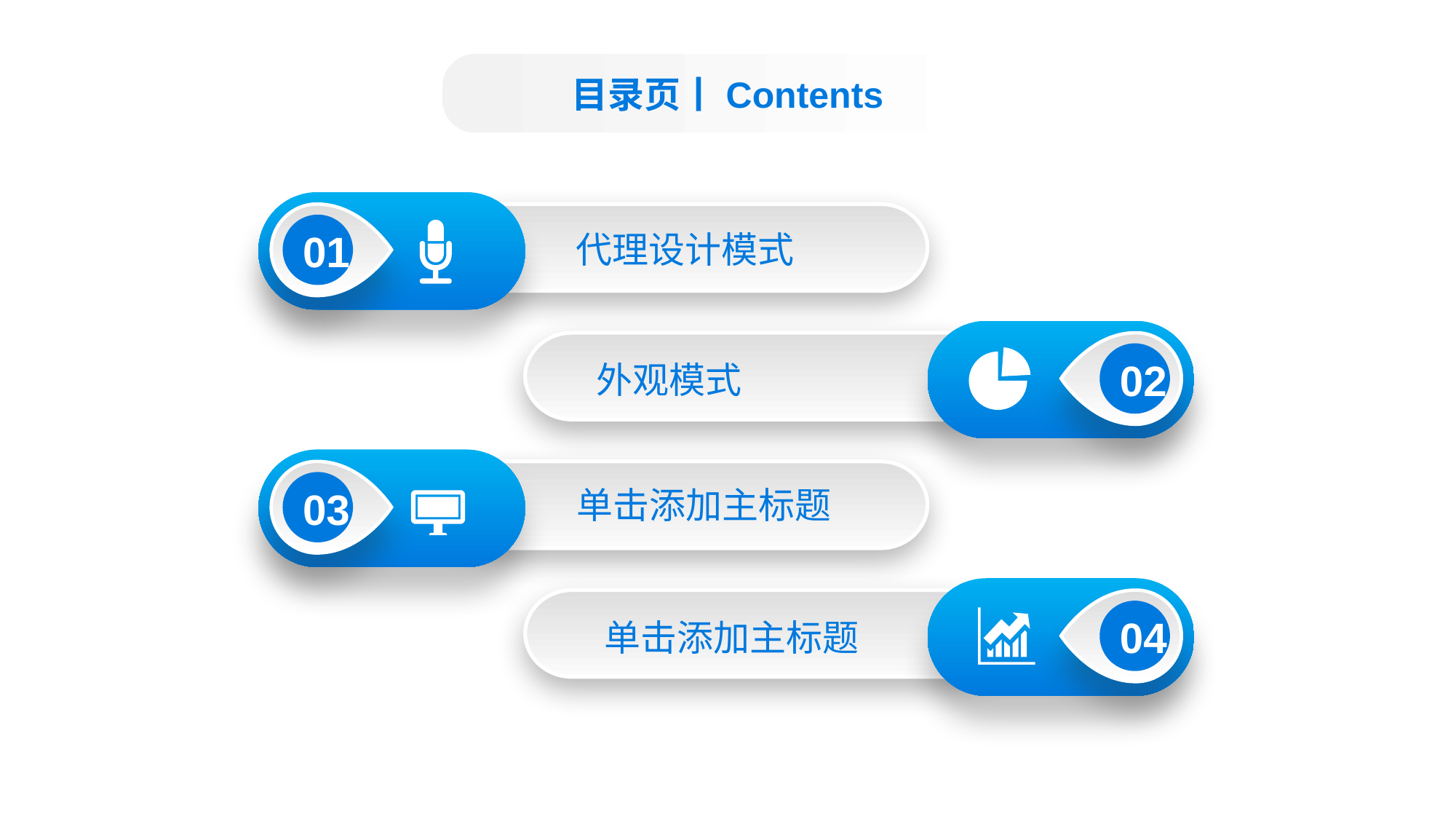

目录页丨Contents

01

代理设计模式

02

外观模式

03

单击添加主标题

04

单击添加主标题